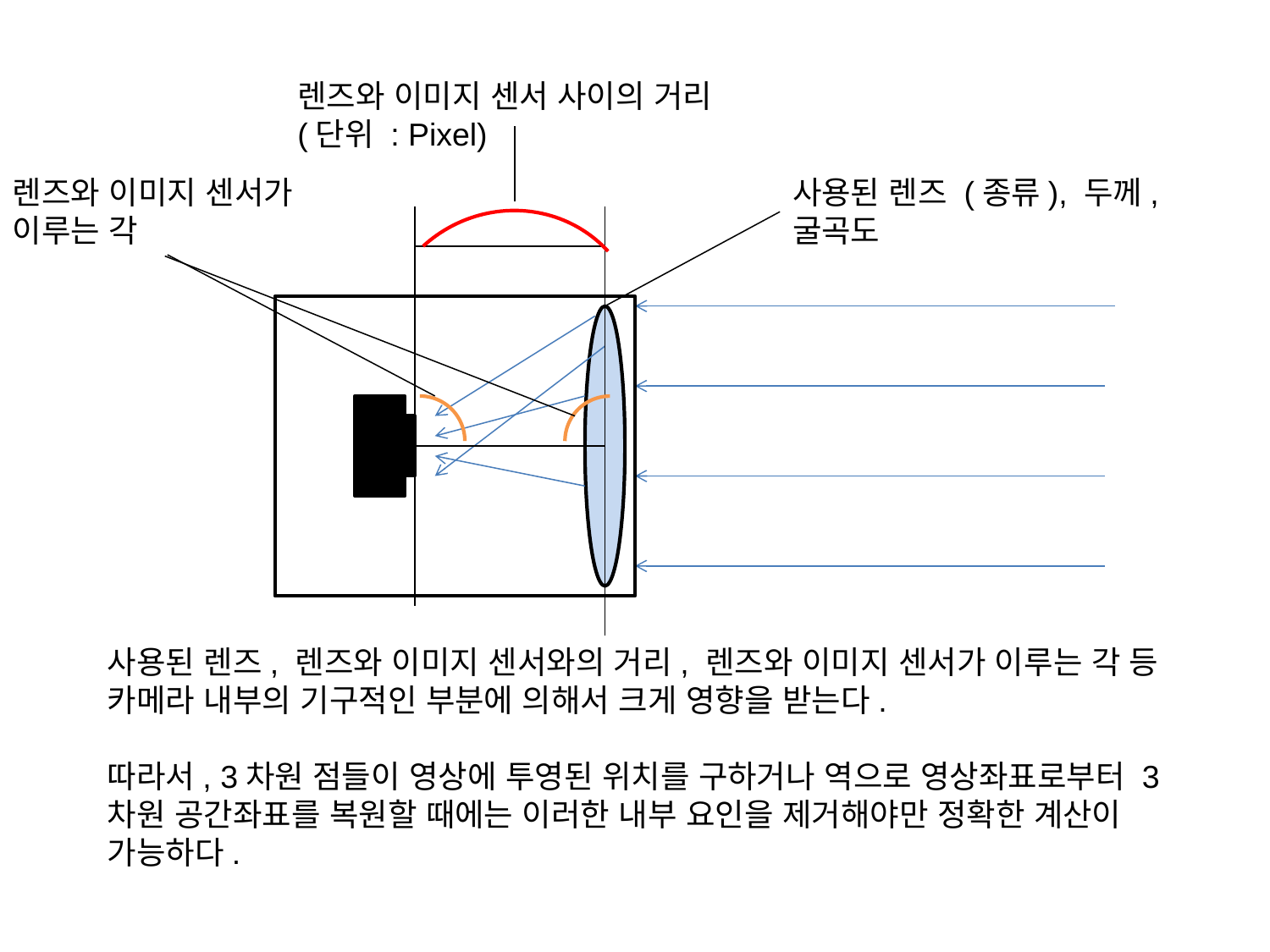

렌즈와 이미지 센서 사이의 거리(단위 : Pixel)
렌즈와 이미지 센서가 이루는 각
사용된 렌즈 (종류), 두께, 굴곡도

사용된 렌즈, 렌즈와 이미지 센서와의 거리, 렌즈와 이미지 센서가 이루는 각 등 카메라 내부의 기구적인 부분에 의해서 크게 영향을 받는다.

따라서, 3차원 점들이 영상에 투영된 위치를 구하거나 역으로 영상좌표로부터 3차원 공간좌표를 복원할 때에는 이러한 내부 요인을 제거해야만 정확한 계산이 가능하다.